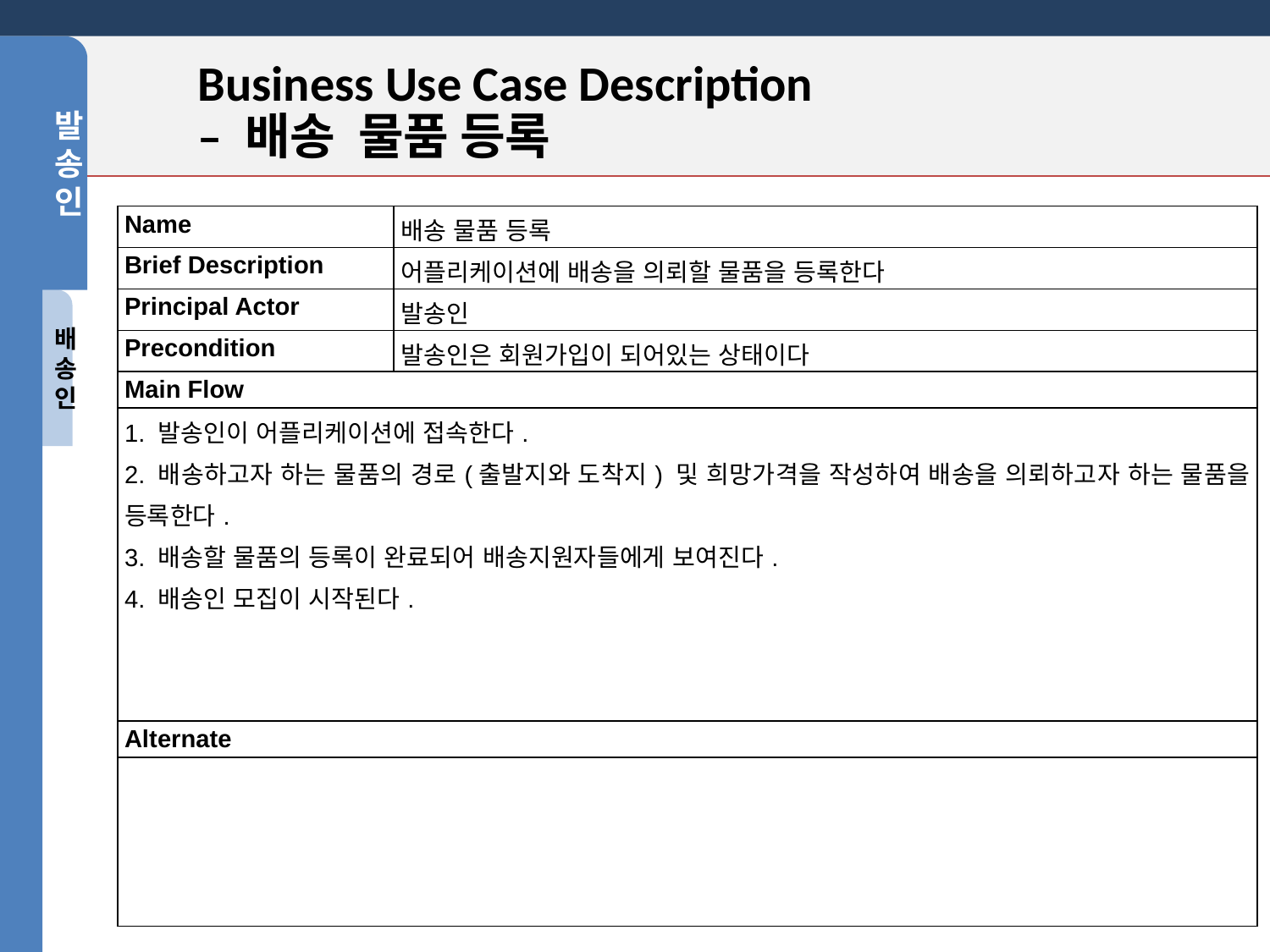

발송인
Business Use Case Description
– 배송  물품 등록
| Name | 배송 물품 등록 |
| --- | --- |
| Brief Description | 어플리케이션에 배송을 의뢰할 물품을 등록한다 |
| Principal Actor | 발송인 |
| Precondition | 발송인은 회원가입이 되어있는 상태이다 |
| Main Flow |  |
| 1. 발송인이 어플리케이션에 접속한다. 2. 배송하고자 하는 물품의 경로(출발지와 도착지) 및 희망가격을 작성하여 배송을 의뢰하고자 하는 물품을 등록한다. 3. 배송할 물품의 등록이 완료되어 배송지원자들에게 보여진다. 4. 배송인 모집이 시작된다. |  |
| Alternate |  |
|  |  |
배송인
5